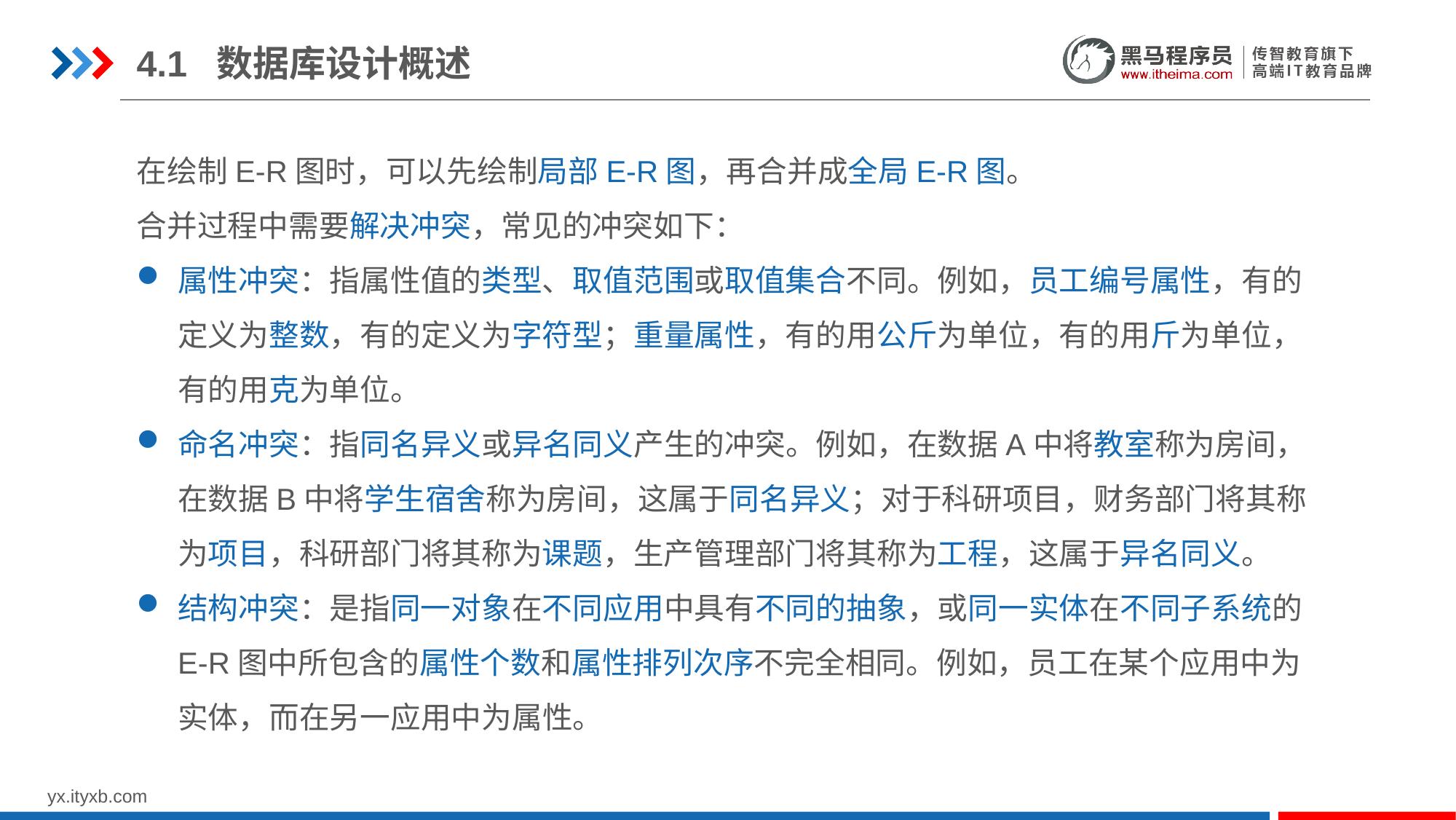

4.1  数据库设计概述
在绘制E-R图时，可以先绘制局部E-R图，再合并成全局E-R图。
合并过程中需要解决冲突，常见的冲突如下：
属性冲突：指属性值的类型、取值范围或取值集合不同。例如，员工编号属性，有的定义为整数，有的定义为字符型；重量属性，有的用公斤为单位，有的用斤为单位，有的用克为单位。
命名冲突：指同名异义或异名同义产生的冲突。例如，在数据A中将教室称为房间，在数据B中将学生宿舍称为房间，这属于同名异义；对于科研项目，财务部门将其称为项目，科研部门将其称为课题，生产管理部门将其称为工程，这属于异名同义。
结构冲突：是指同一对象在不同应用中具有不同的抽象，或同一实体在不同子系统的E-R图中所包含的属性个数和属性排列次序不完全相同。例如，员工在某个应用中为实体，而在另一应用中为属性。